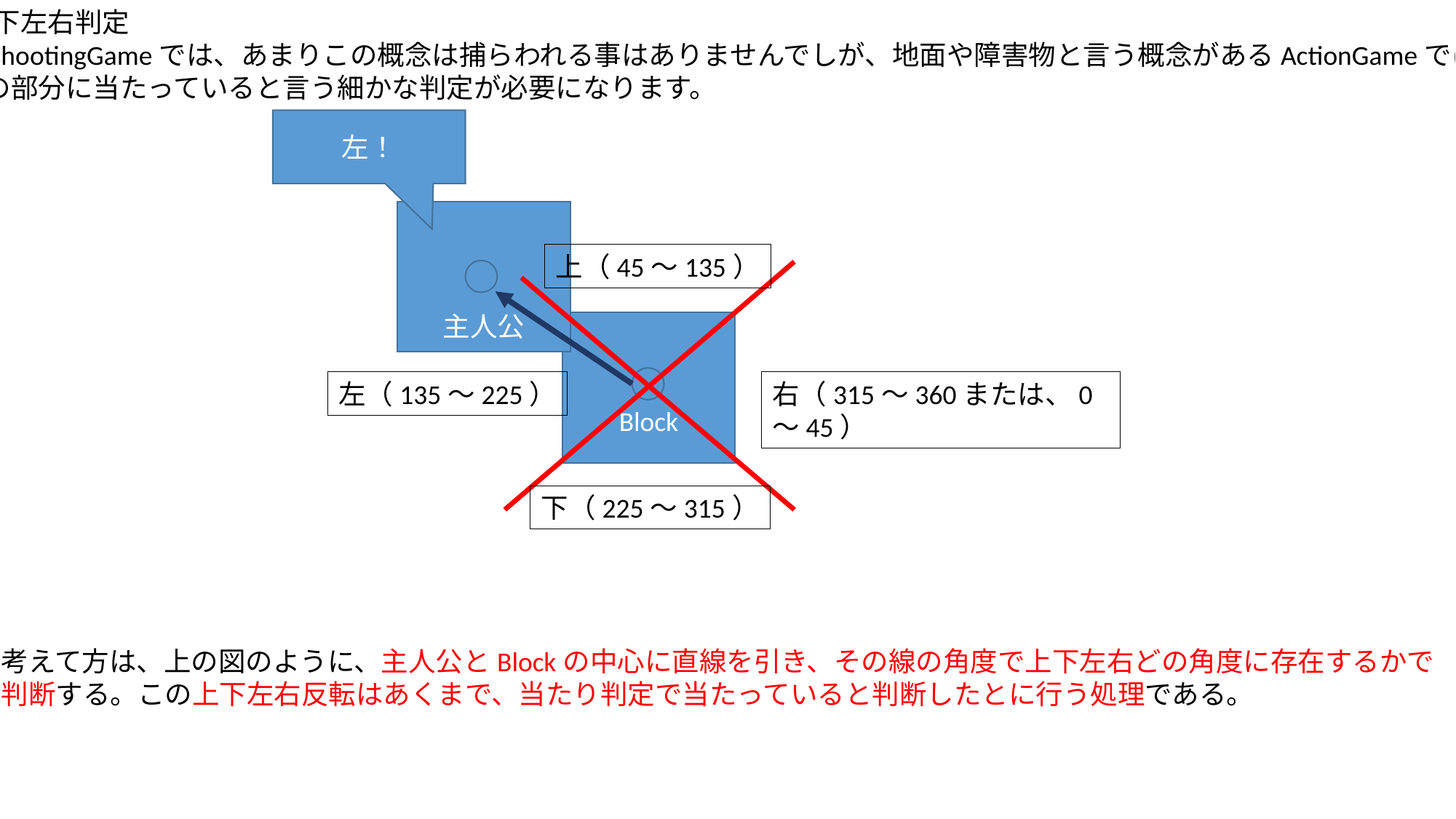

・上下左右判定
　shootingGameでは、あまりこの概念は捕らわれる事はありませんでしが、地面や障害物と言う概念があるActionGameでは
どの部分に当たっていると言う細かな判定が必要になります。
左！

主人公
上（45～135）

Block

左（135～225）
右（315～360または、0～45）
下（225～315）
考えて方は、上の図のように、主人公とBlockの中心に直線を引き、その線の角度で上下左右どの角度に存在するかで
判断する。この上下左右反転はあくまで、当たり判定で当たっていると判断したとに行う処理である。